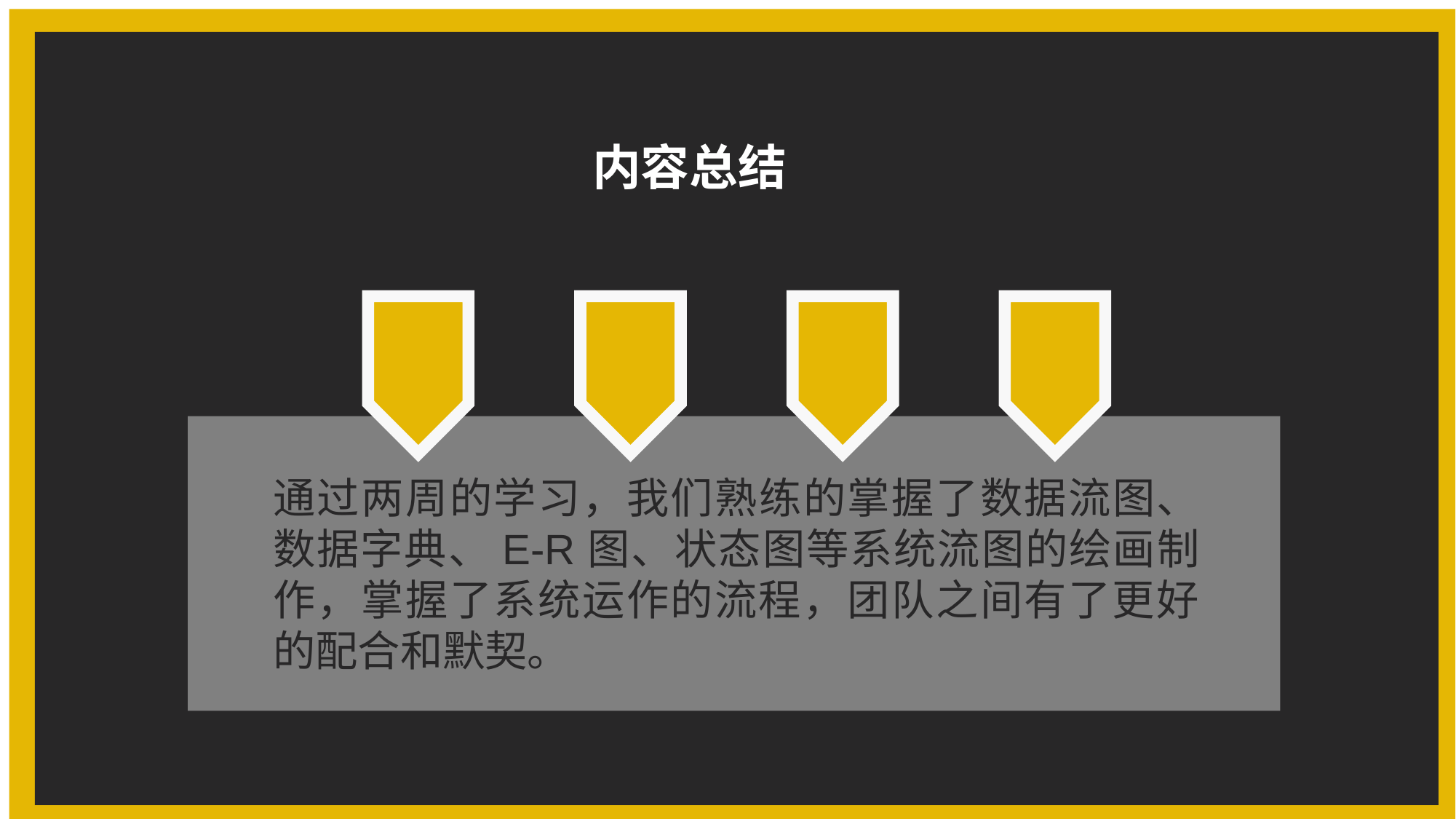

内容总结

通过两周的学习，我们熟练的掌握了数据流图、数据字典、E-R图、状态图等系统流图的绘画制作，掌握了系统运作的流程，团队之间有了更好的配合和默契。

。